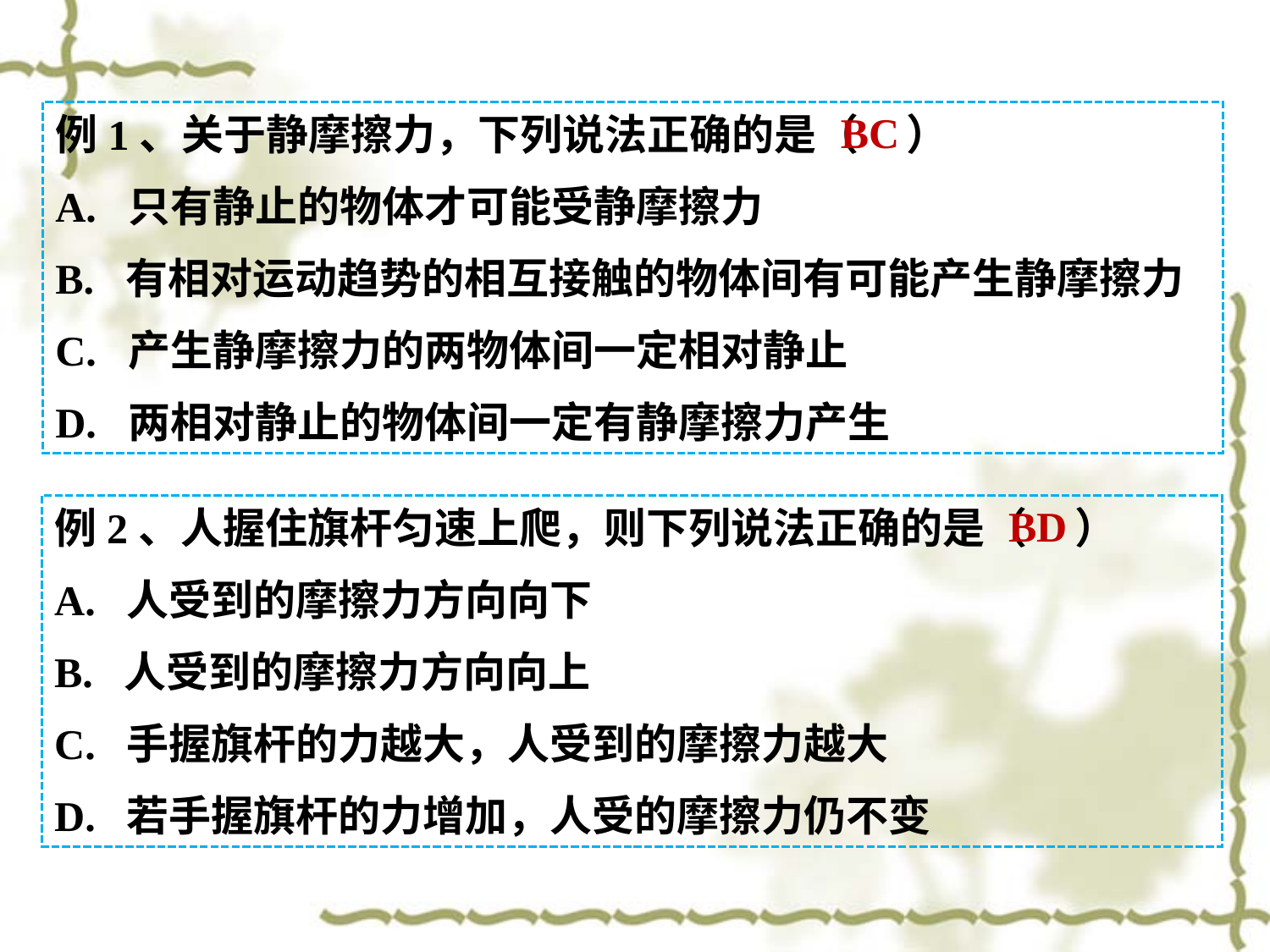

BC
例1、关于静摩擦力，下列说法正确的是（     ）
A.  只有静止的物体才可能受静摩擦力
B.  有相对运动趋势的相互接触的物体间有可能产生静摩擦力
C.  产生静摩擦力的两物体间一定相对静止
D.  两相对静止的物体间一定有静摩擦力产生
BD
例2、人握住旗杆匀速上爬，则下列说法正确的是（     ）
A.  人受到的摩擦力方向向下
B.  人受到的摩擦力方向向上
C.  手握旗杆的力越大，人受到的摩擦力越大
D.  若手握旗杆的力增加，人受的摩擦力仍不变